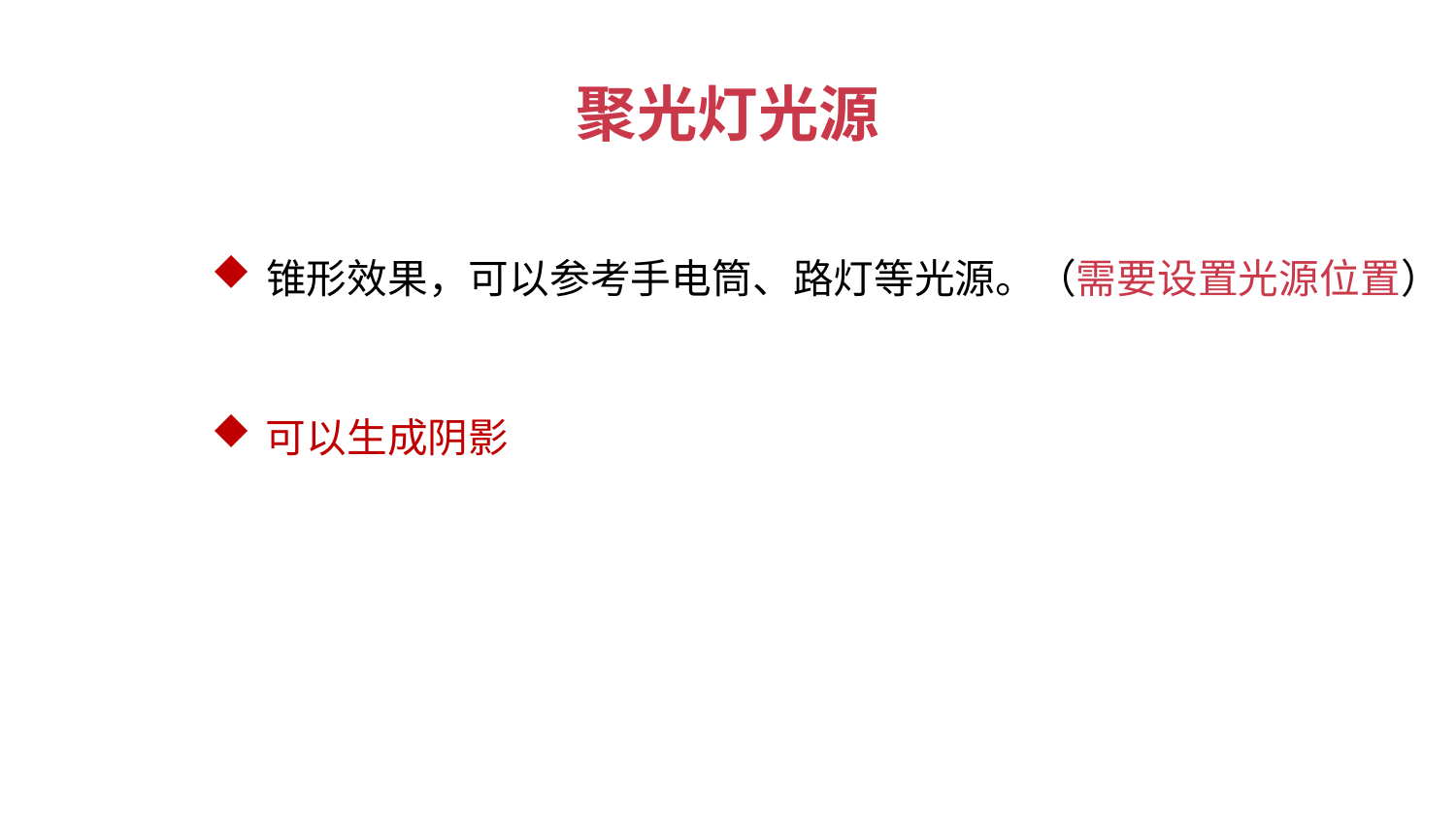

聚光灯光源
锥形效果，可以参考手电筒、路灯等光源。（需要设置光源位置）
可以生成阴影